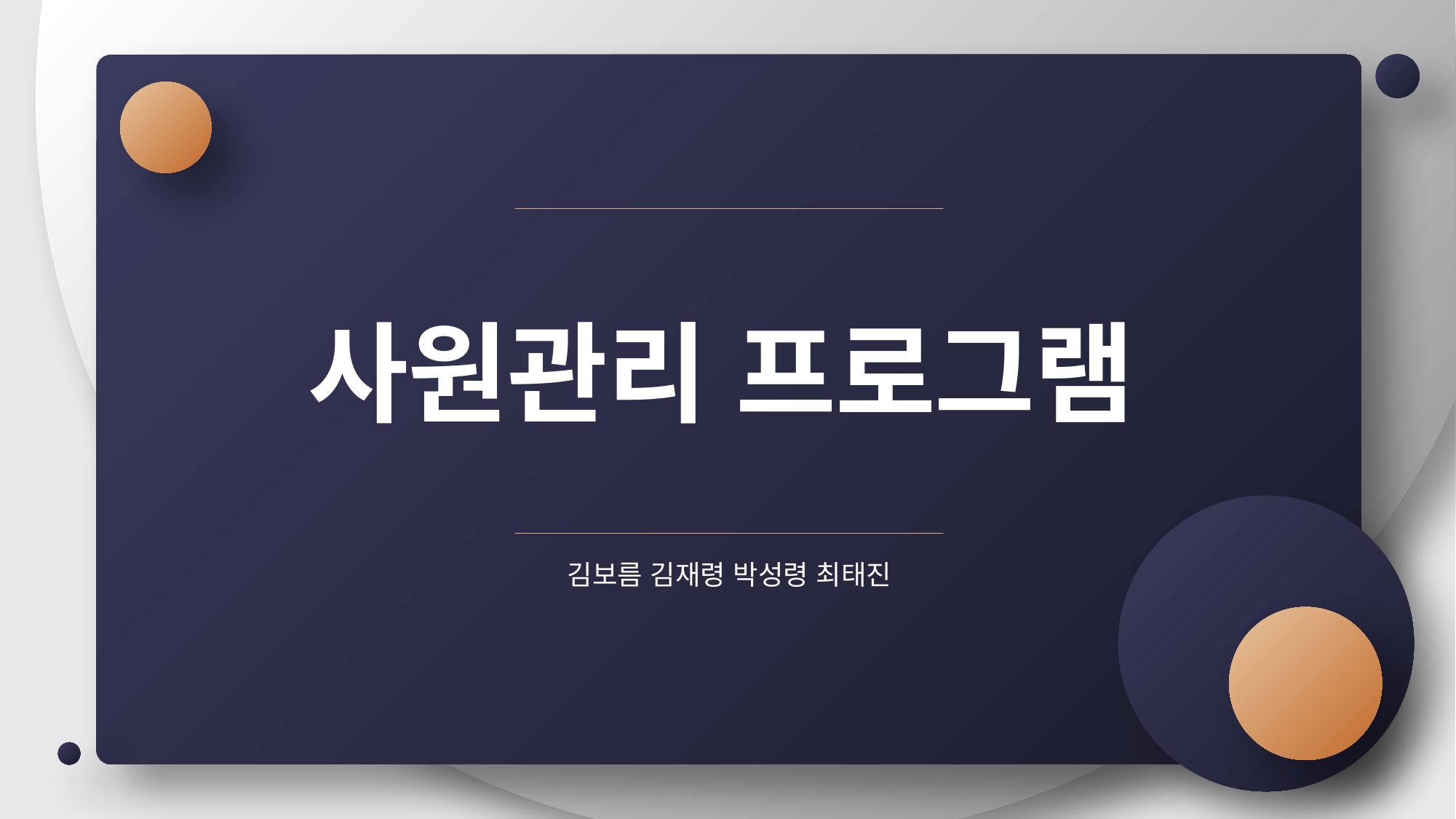

# 사원관리 프로그램

김보름 김재령 박성령 최태진